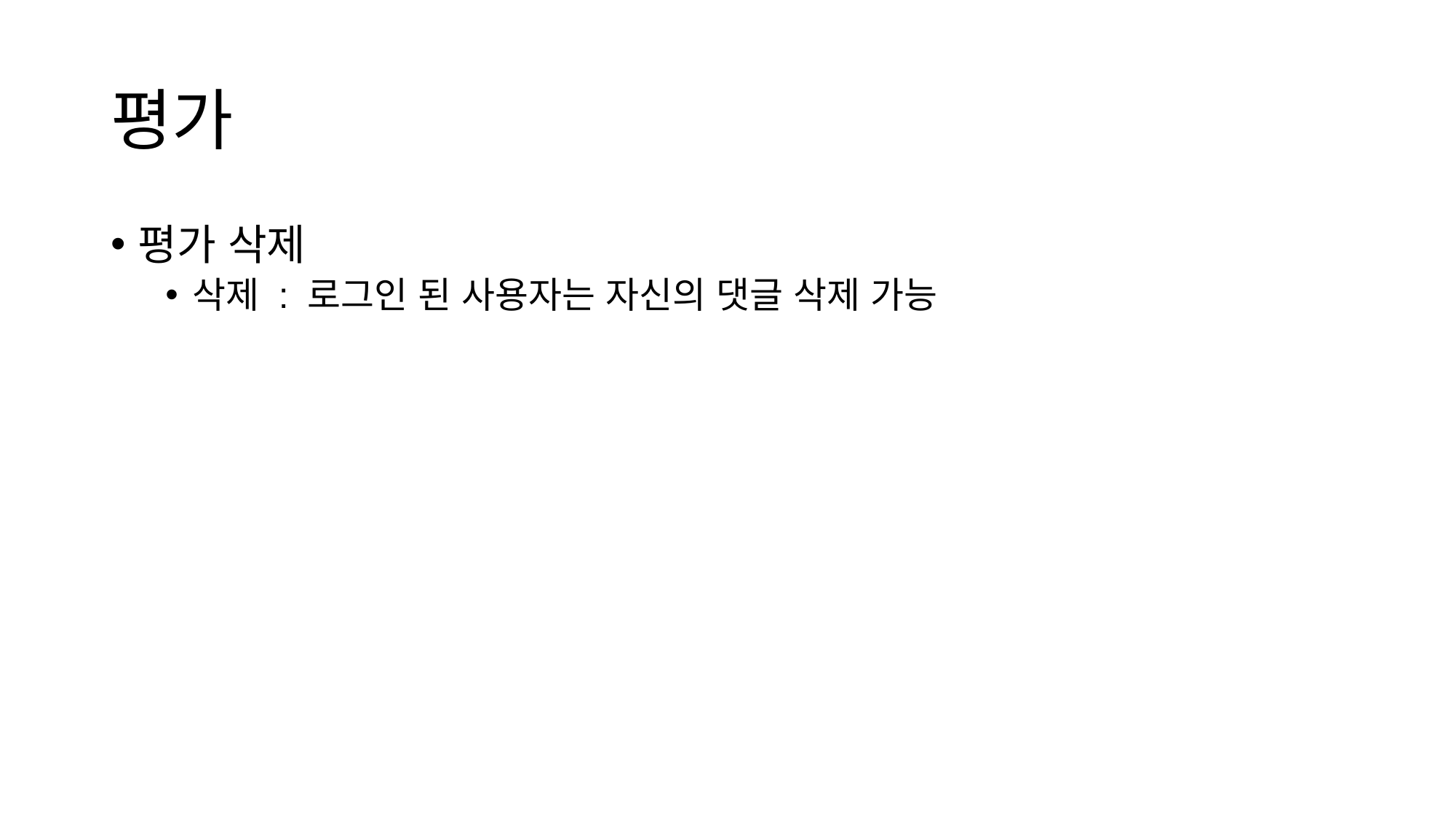

# 평가
평가 삭제
삭제 : 로그인 된 사용자는 자신의 댓글 삭제 가능